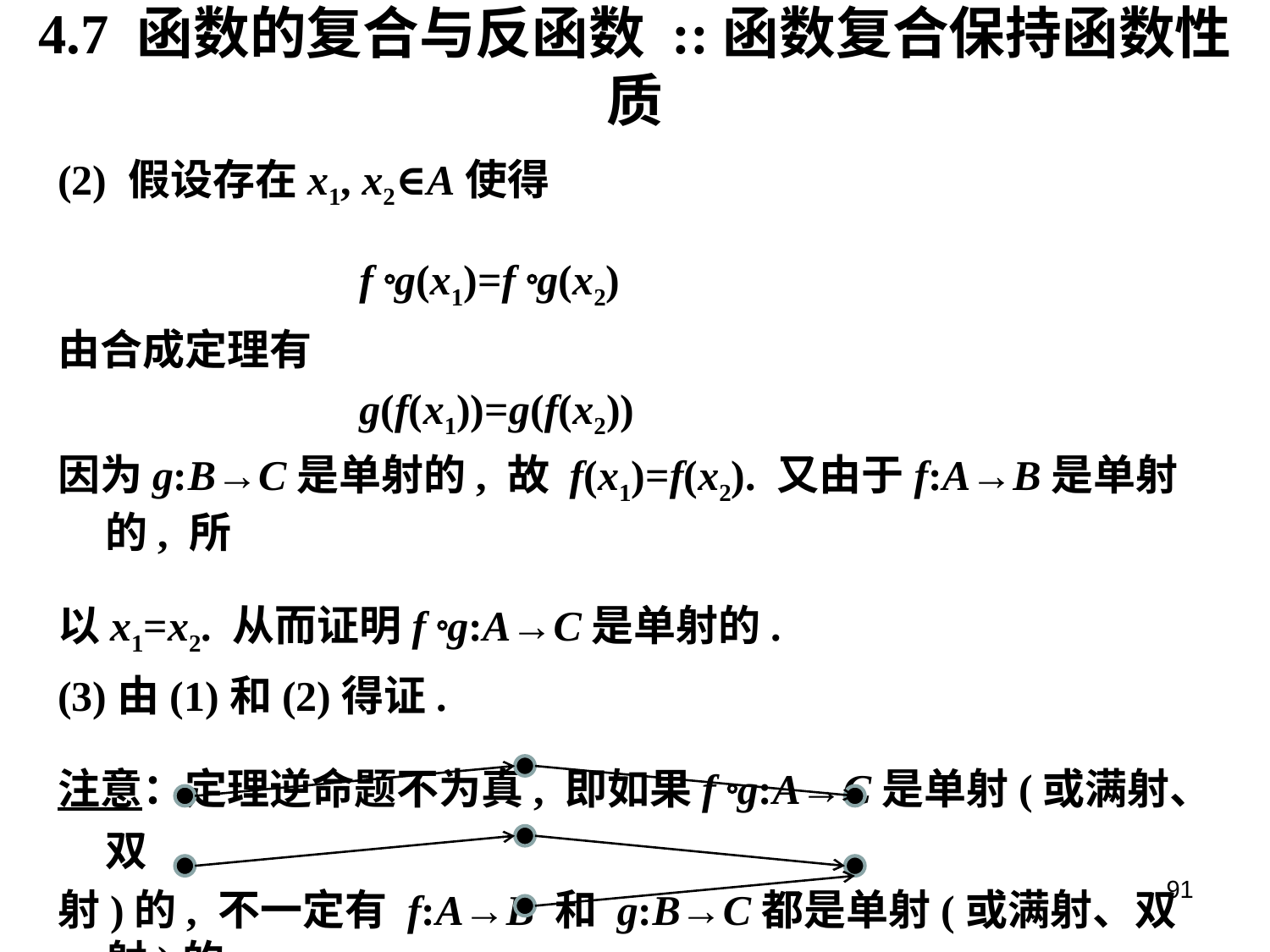

# 4.7 函数的复合与反函数 ::函数复合保持函数性质
(2) 假设存在x1, x2∈A使得
			f °g(x1)=f °g(x2)
由合成定理有
			g(f(x1))=g(f(x2))
因为g:B→C是单射的, 故 f(x1)=f(x2). 又由于f:A→B是单射的, 所
以x1=x2. 从而证明f °g:A→C是单射的.
(3)由(1)和(2)得证.
注意：定理逆命题不为真, 即如果f °g:A→C是单射(或满射、双
射)的, 不一定有 f:A→B 和 g:B→C都是单射(或满射、双射)的.

91